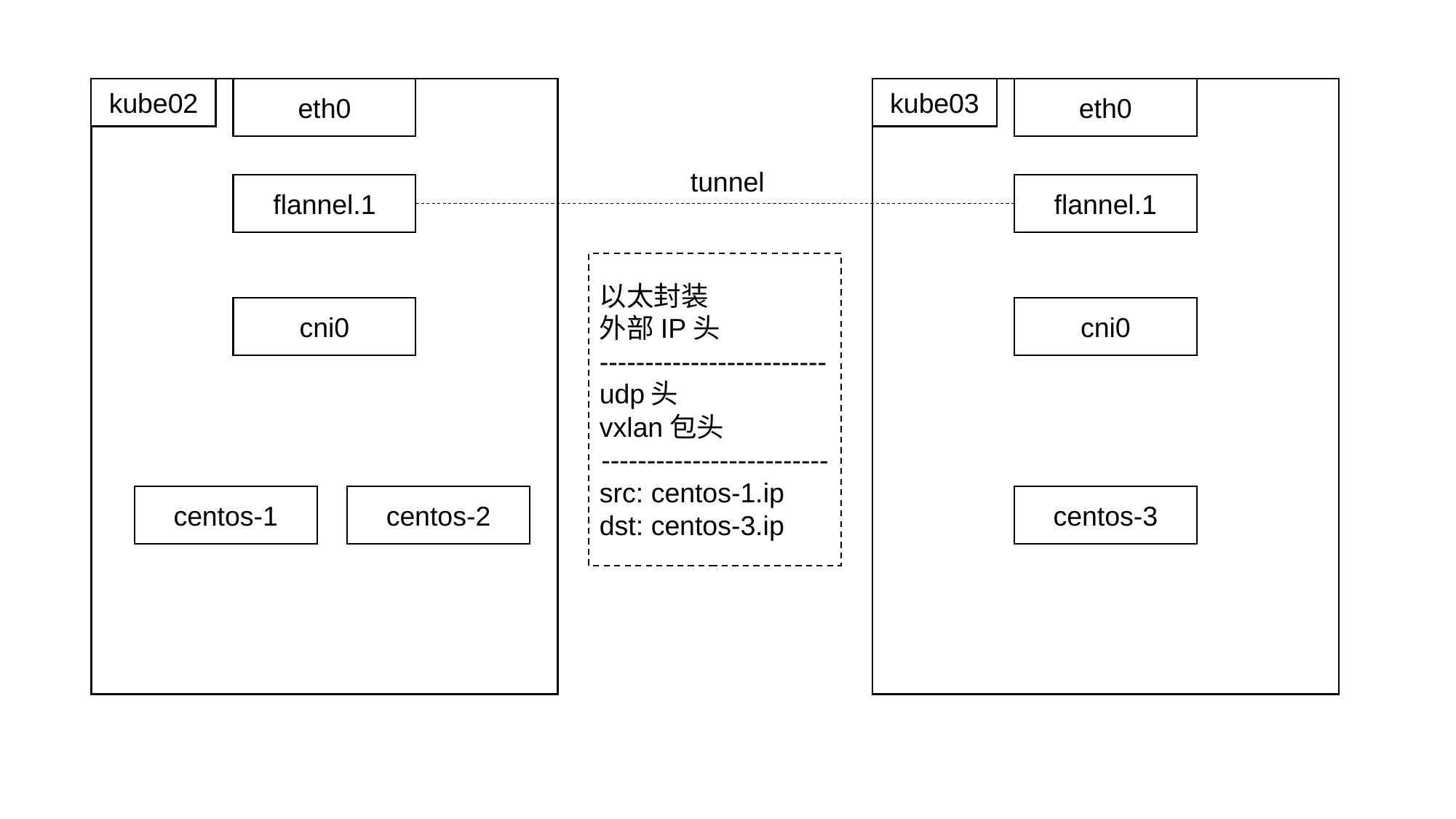

eth0
kube02

eth0
kube03
tunnel
flannel.1
flannel.1
以太封装
外部IP头
-------------------------
udp头
vxlan包头
-------------------------
src: centos-1.ip
dst: centos-3.ip
cni0
cni0
centos-1
centos-2
centos-3